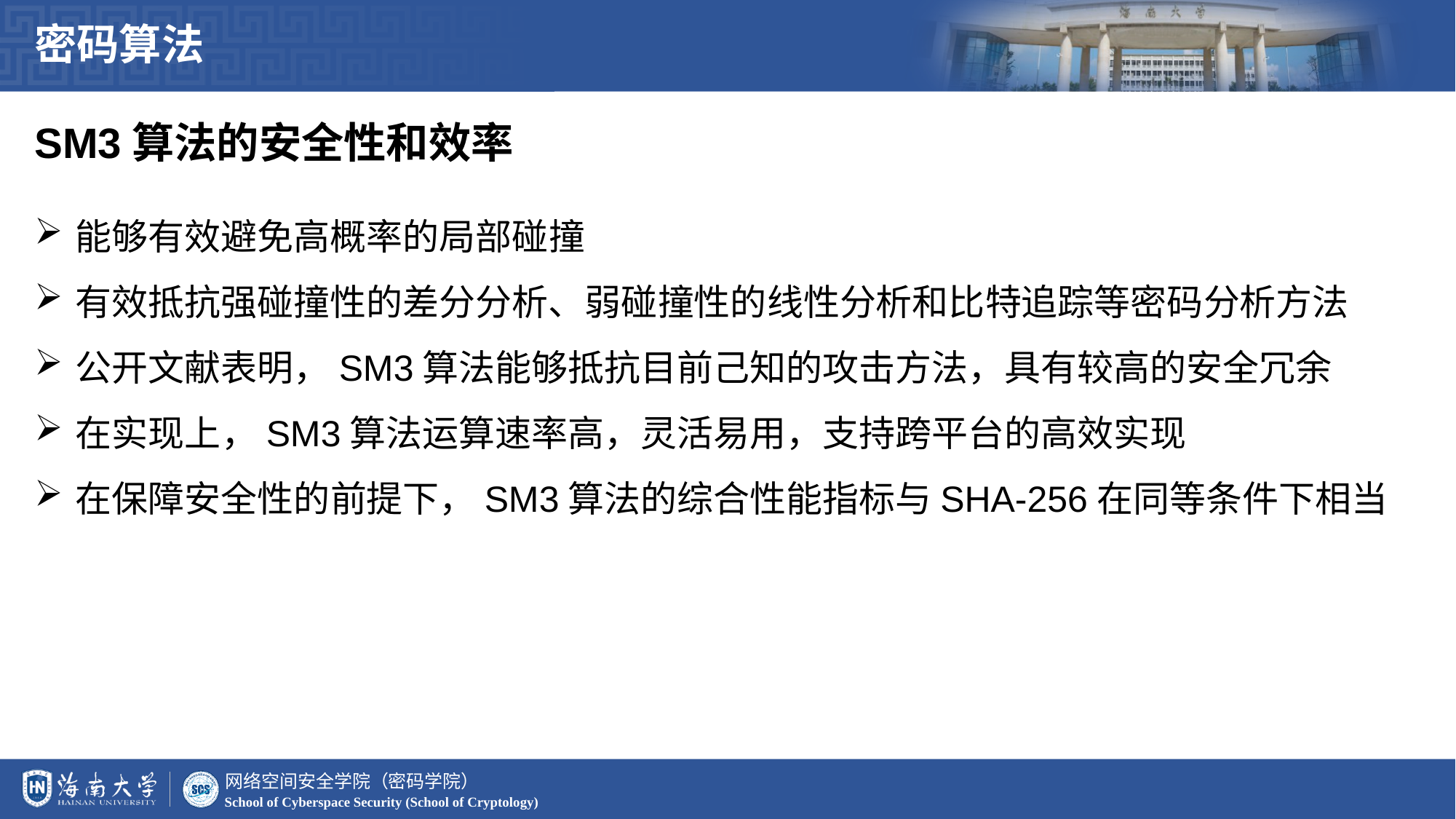

密码算法
SM3算法的安全性和效率
能够有效避免高概率的局部碰撞
有效抵抗强碰撞性的差分分析、弱碰撞性的线性分析和比特追踪等密码分析方法
公开文献表明，SM3算法能够抵抗目前己知的攻击方法，具有较高的安全冗余
在实现上，SM3算法运算速率高，灵活易用，支持跨平台的高效实现
在保障安全性的前提下，SM3算法的综合性能指标与SHA-256在同等条件下相当

44